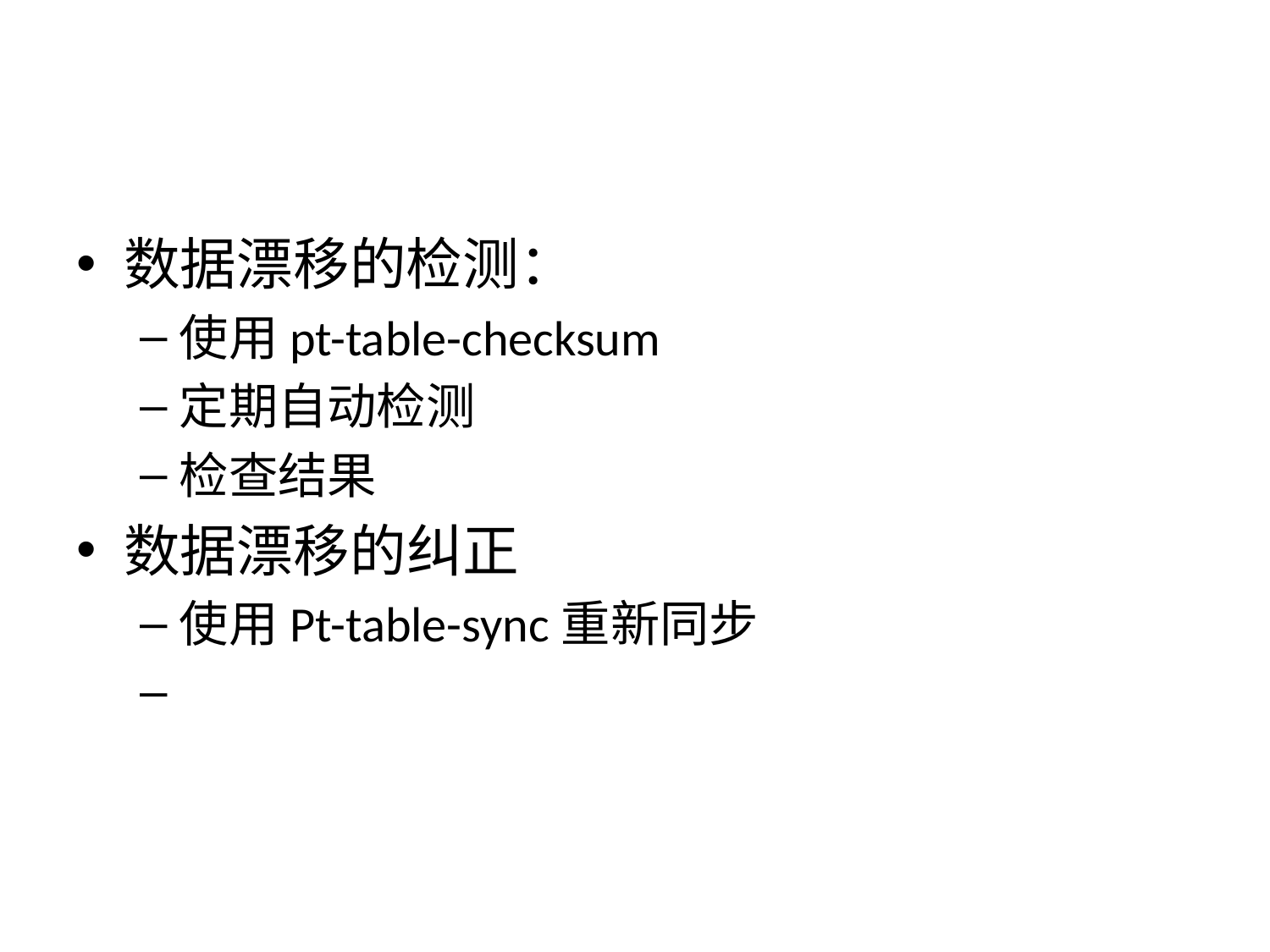

#
数据漂移的检测：
使用pt-table-checksum
定期自动检测
检查结果
数据漂移的纠正
使用Pt-table-sync重新同步